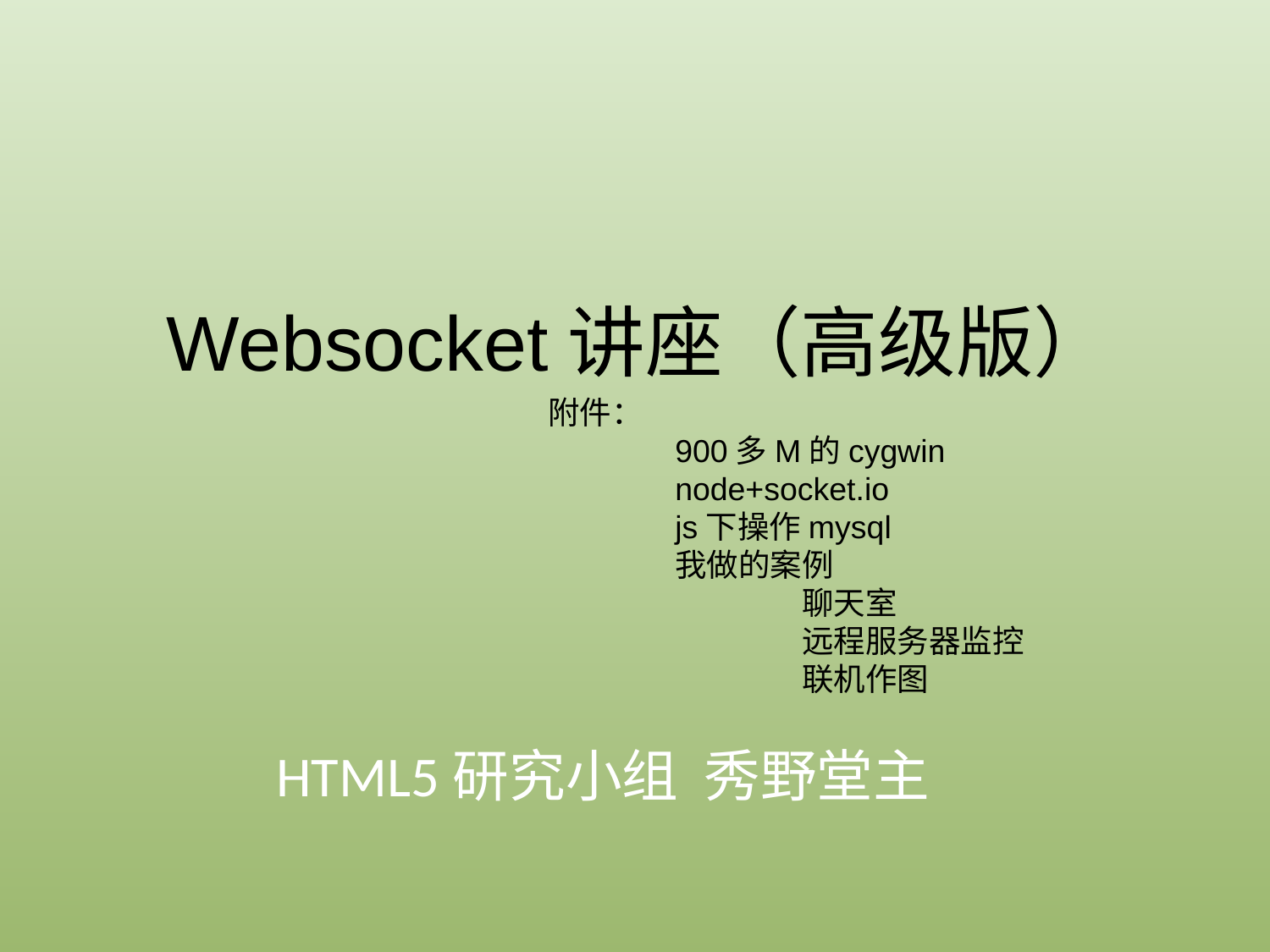

# Websocket讲座（高级版）
附件：
	900多M的cygwin
	node+socket.io
	js下操作mysql
	我做的案例
		聊天室
		远程服务器监控
		联机作图

HTML5研究小组  秀野堂主